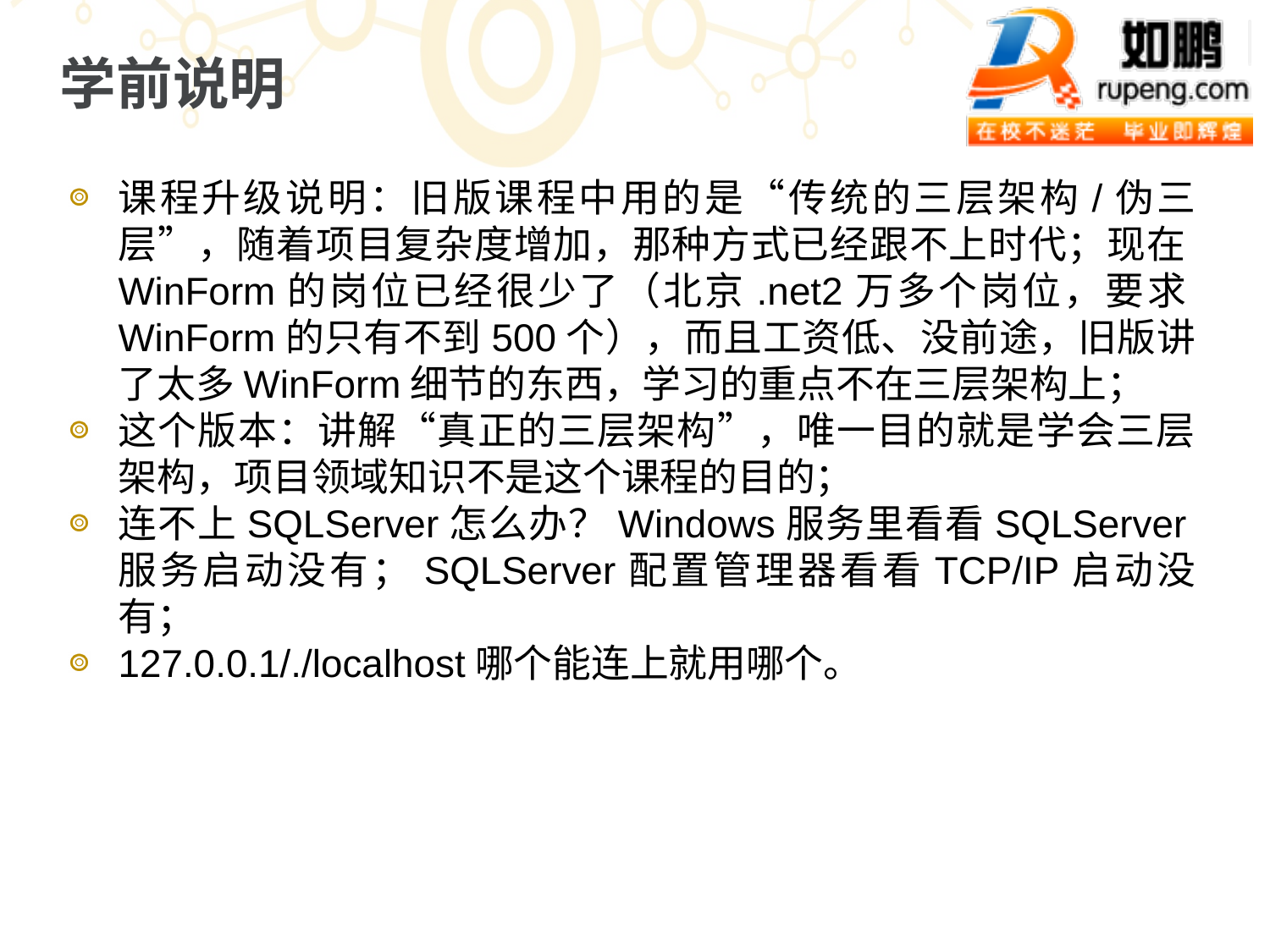

# 学前说明
课程升级说明：旧版课程中用的是“传统的三层架构/伪三层”，随着项目复杂度增加，那种方式已经跟不上时代；现在WinForm的岗位已经很少了（北京.net2万多个岗位，要求WinForm的只有不到500个），而且工资低、没前途，旧版讲了太多WinForm细节的东西，学习的重点不在三层架构上；
这个版本：讲解“真正的三层架构”，唯一目的就是学会三层架构，项目领域知识不是这个课程的目的；
连不上SQLServer怎么办？Windows服务里看看SQLServer服务启动没有；SQLServer配置管理器看看TCP/IP启动没有；
127.0.0.1/./localhost哪个能连上就用哪个。